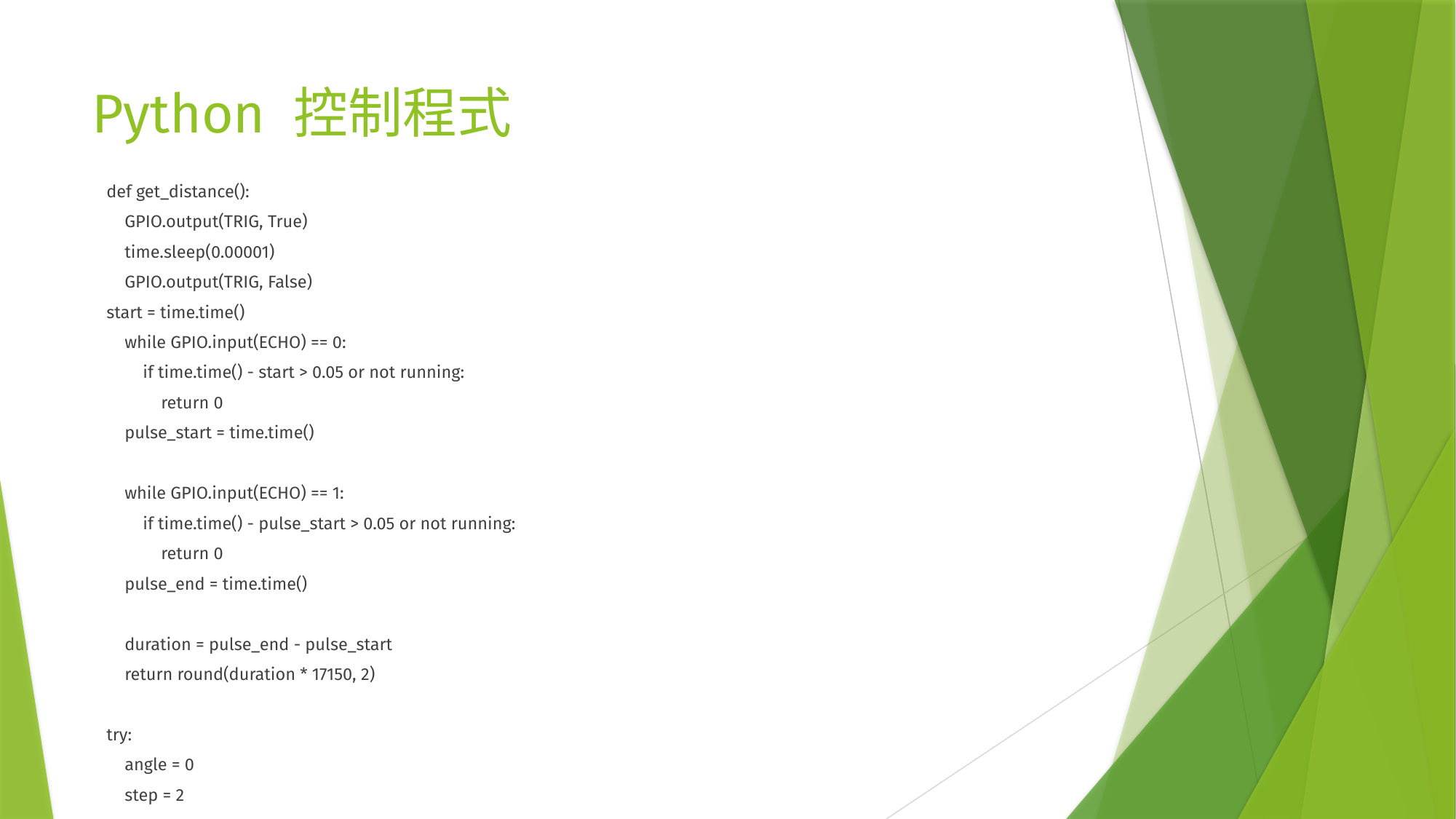

# Python 控制程式

def get_distance():
    GPIO.output(TRIG, True)
    time.sleep(0.00001)
    GPIO.output(TRIG, False)
start = time.time()
    while GPIO.input(ECHO) == 0:
        if time.time() - start > 0.05 or not running:
            return 0
    pulse_start = time.time()

    while GPIO.input(ECHO) == 1:
        if time.time() - pulse_start > 0.05 or not running:
            return 0
    pulse_end = time.time()

    duration = pulse_end - pulse_start
    return round(duration * 17150, 2)

try:
    angle = 0
    step = 2